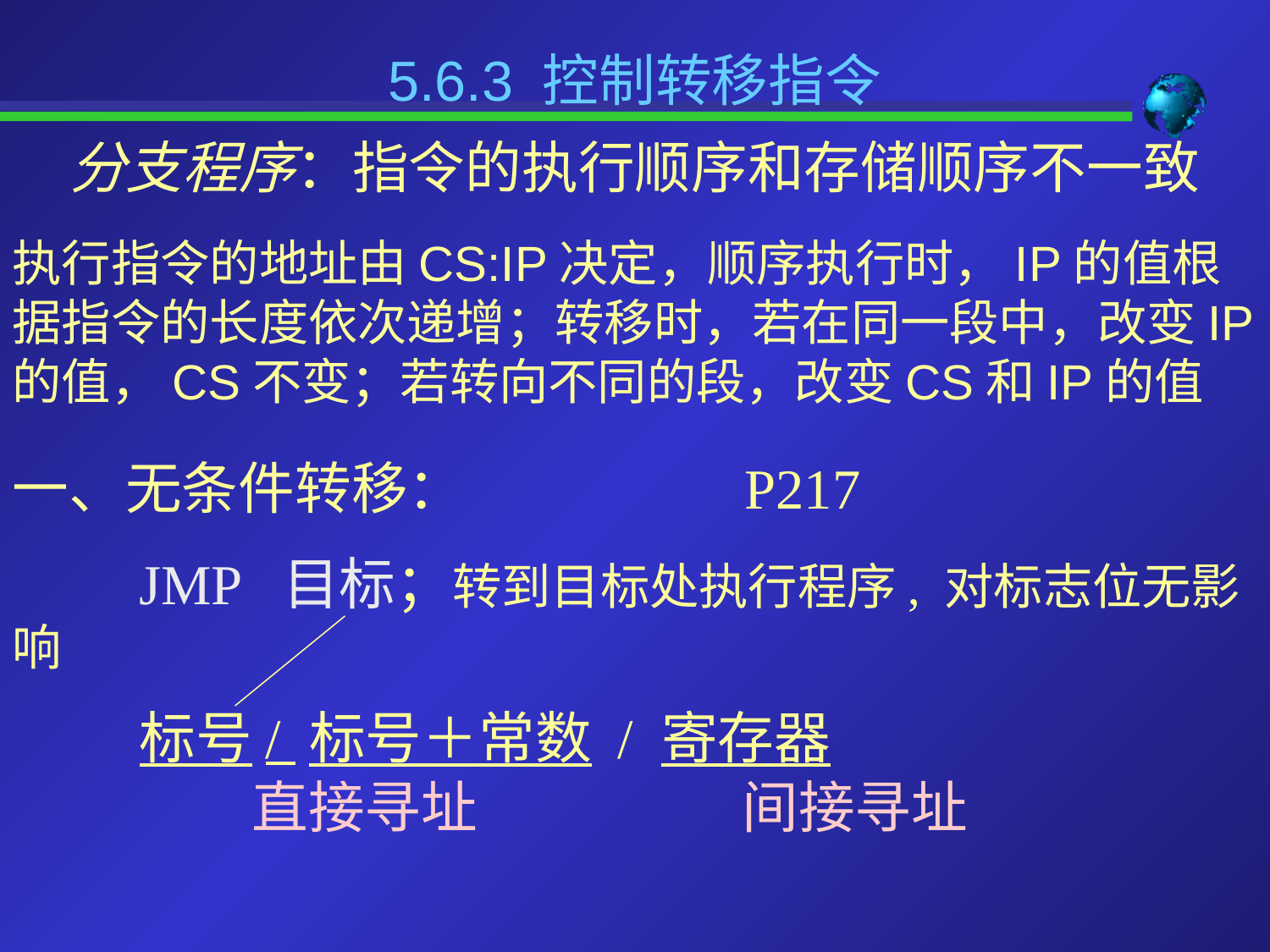

# 5.6.3 控制转移指令
分支程序：指令的执行顺序和存储顺序不一致
执行指令的地址由CS:IP决定，顺序执行时，IP的值根据指令的长度依次递增；转移时，若在同一段中，改变IP的值，CS不变；若转向不同的段，改变CS和IP的值
一、无条件转移：                     P217
	JMP  目标；转到目标处执行程序, 对标志位无影响

标号/ 标号＋常数 / 寄存器
直接寻址
间接寻址
70